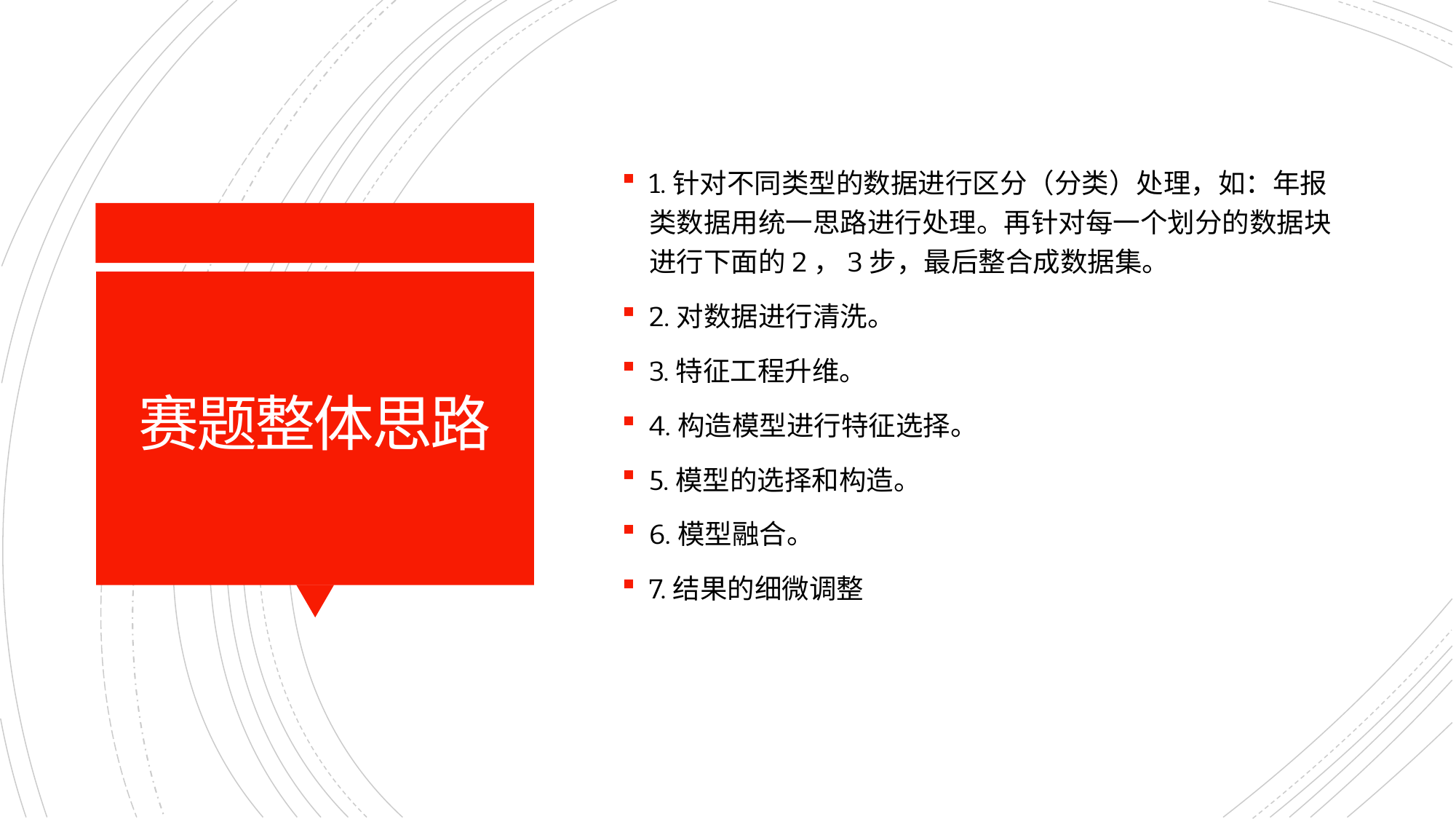

1.针对不同类型的数据进行区分（分类）处理，如：年报类数据用统一思路进行处理。再针对每一个划分的数据块进行下面的2，3步，最后整合成数据集。
2.对数据进行清洗。
3.特征工程升维。
4.构造模型进行特征选择。
5.模型的选择和构造。
6.模型融合。
7.结果的细微调整

# 赛题整体思路